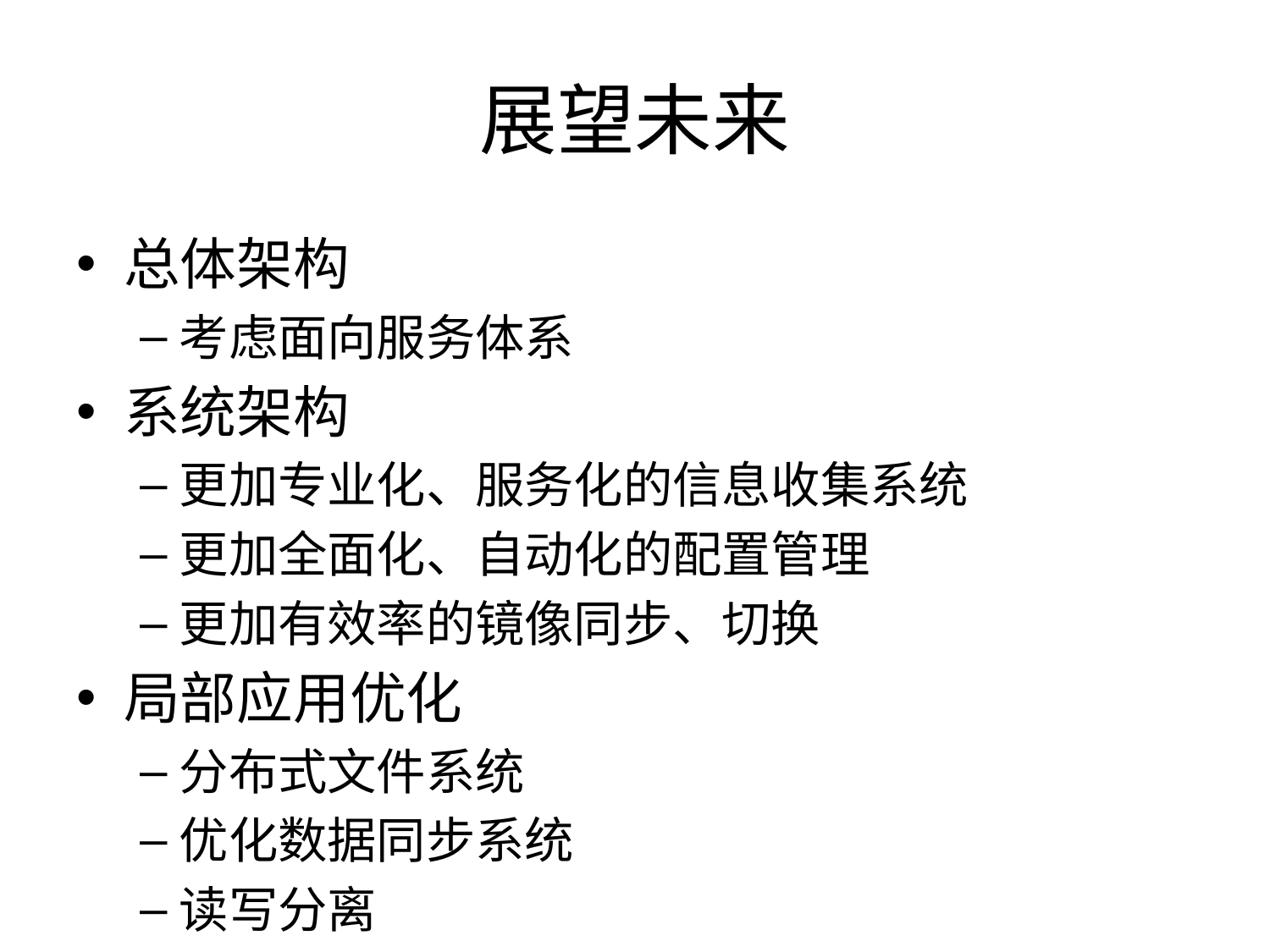

# 展望未来
总体架构
考虑面向服务体系
系统架构
更加专业化、服务化的信息收集系统
更加全面化、自动化的配置管理
更加有效率的镜像同步、切换
局部应用优化
分布式文件系统
优化数据同步系统
读写分离